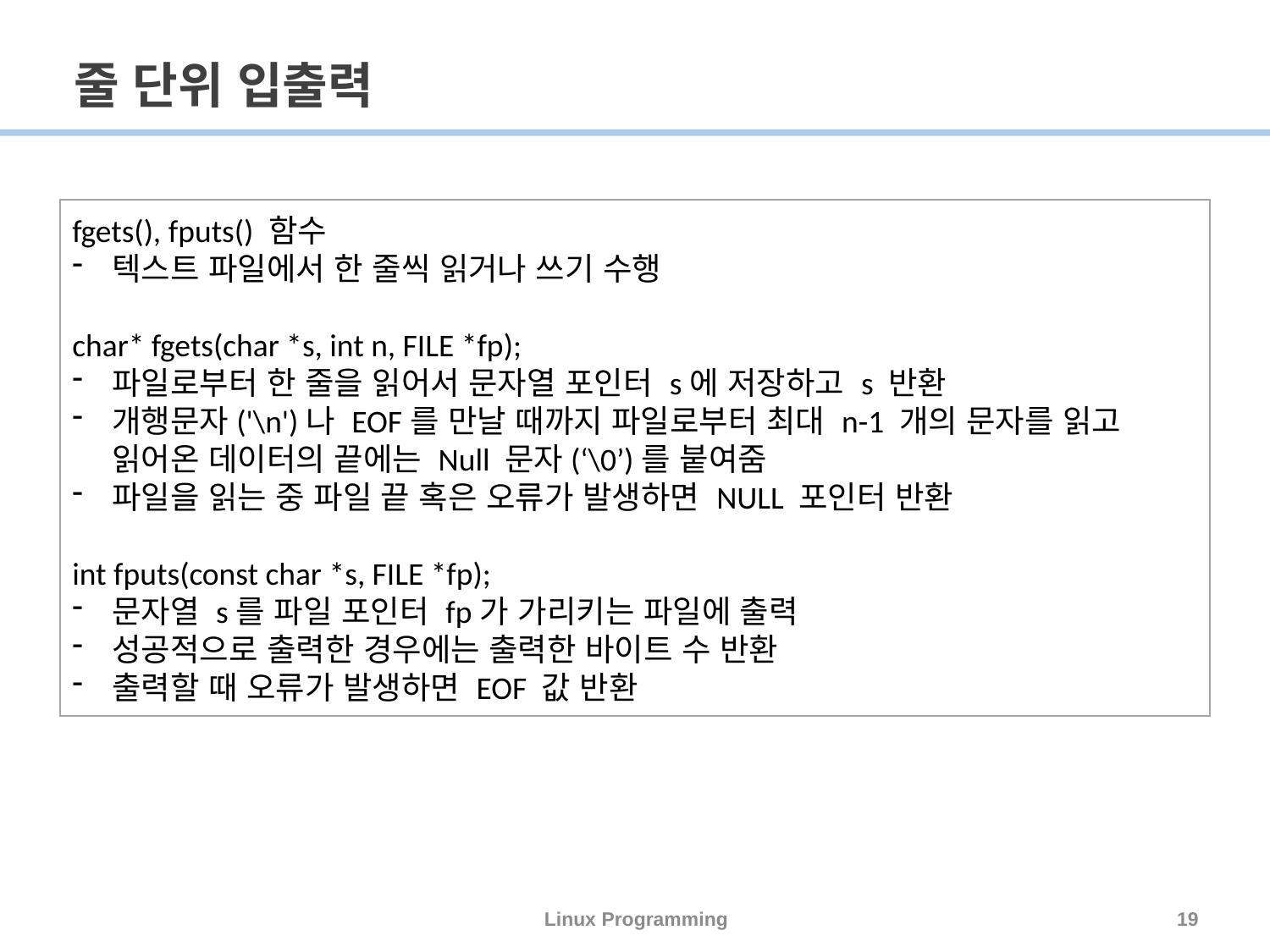

# 줄 단위 입출력
fgets(), fputs() 함수
텍스트 파일에서 한 줄씩 읽거나 쓰기 수행

char* fgets(char *s, int n, FILE *fp);
파일로부터 한 줄을 읽어서 문자열 포인터 s에 저장하고 s 반환
개행문자('\n')나 EOF를 만날 때까지 파일로부터 최대 n-1 개의 문자를 읽고 읽어온 데이터의 끝에는 Null 문자(‘\0’)를 붙여줌
파일을 읽는 중 파일 끝 혹은 오류가 발생하면 NULL 포인터 반환

int fputs(const char *s, FILE *fp);
문자열 s를 파일 포인터 fp가 가리키는 파일에 출력
성공적으로 출력한 경우에는 출력한 바이트 수 반환
출력할 때 오류가 발생하면 EOF 값 반환
Linux Programming
19